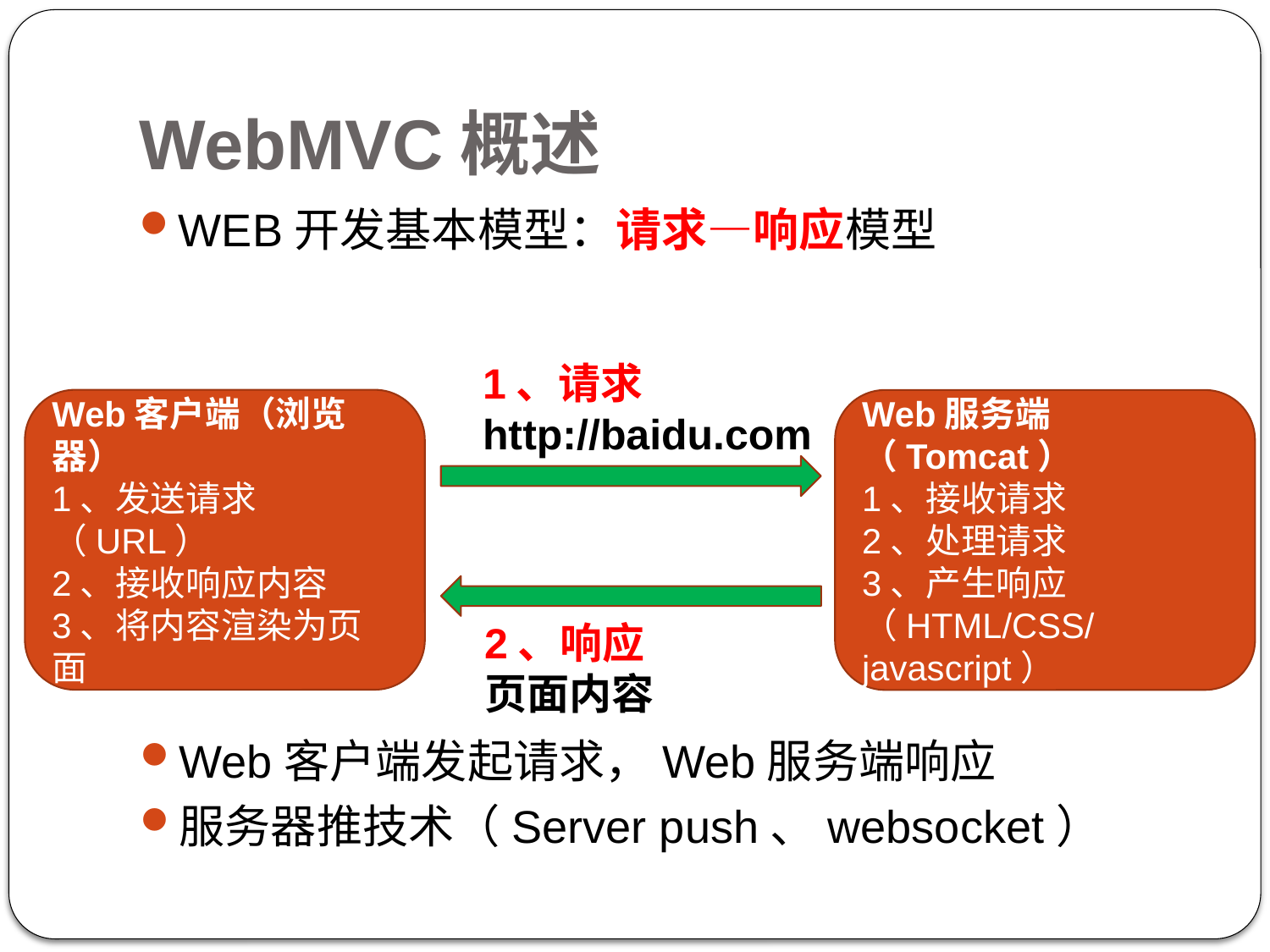

# WebMVC概述

WEB开发基本模型：请求—响应模型
1、请求
http://baidu.com
Web客户端（浏览器）
1、发送请求（URL）
2、接收响应内容
3、将内容渲染为页面
Web服务端（Tomcat）
1、接收请求
2、处理请求
3、产生响应（HTML/CSS/javascript）

2、响应
页面内容
Web客户端发起请求，Web服务端响应
服务器推技术（Server push、websocket）